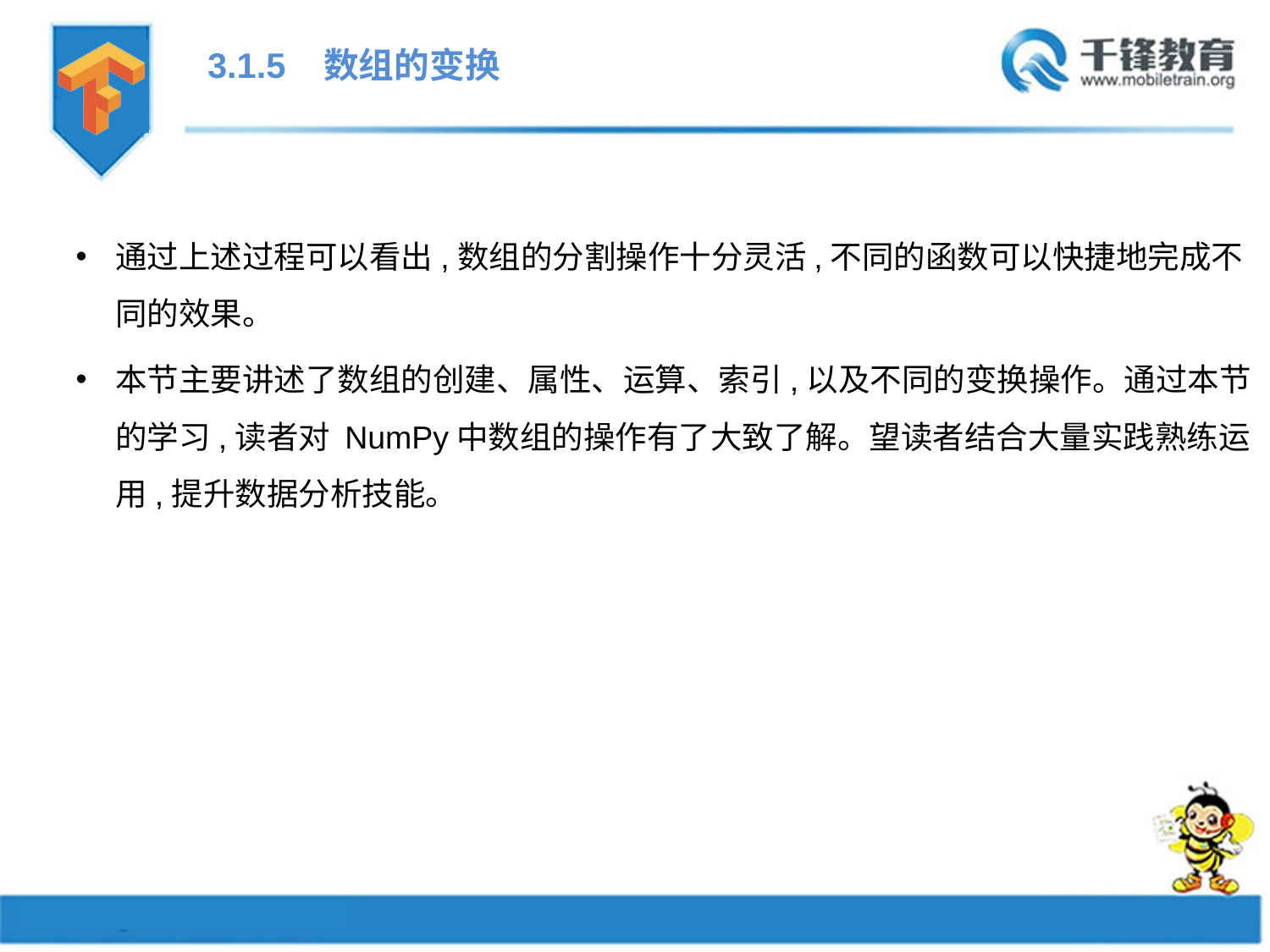

3.1.5   数组的变换
通过上述过程可以看出,数组的分割操作十分灵活,不同的函数可以快捷地完成不同的效果。
本节主要讲述了数组的创建、属性、运算、索引,以及不同的变换操作。通过本节的学习,读者对 NumPy中数组的操作有了大致了解。望读者结合大量实践熟练运用,提升数据分析技能。